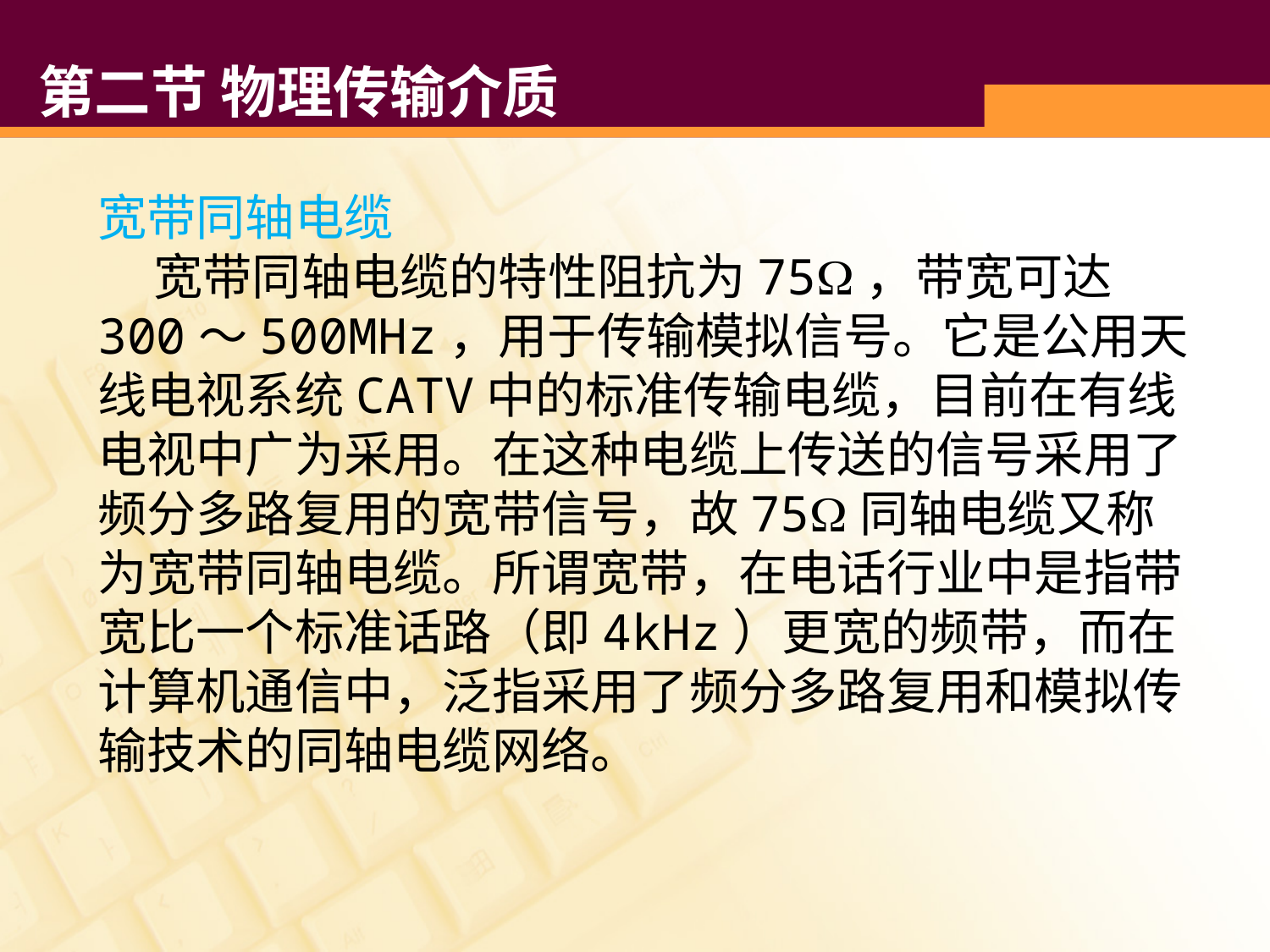

# 第二节 物理传输介质
宽带同轴电缆
    宽带同轴电缆的特性阻抗为75Ω，带宽可达300～500MHz，用于传输模拟信号。它是公用天线电视系统CATV中的标准传输电缆，目前在有线电视中广为采用。在这种电缆上传送的信号采用了频分多路复用的宽带信号，故75Ω同轴电缆又称为宽带同轴电缆。所谓宽带，在电话行业中是指带宽比一个标准话路（即4kHz）更宽的频带，而在计算机通信中，泛指采用了频分多路复用和模拟传输技术的同轴电缆网络。